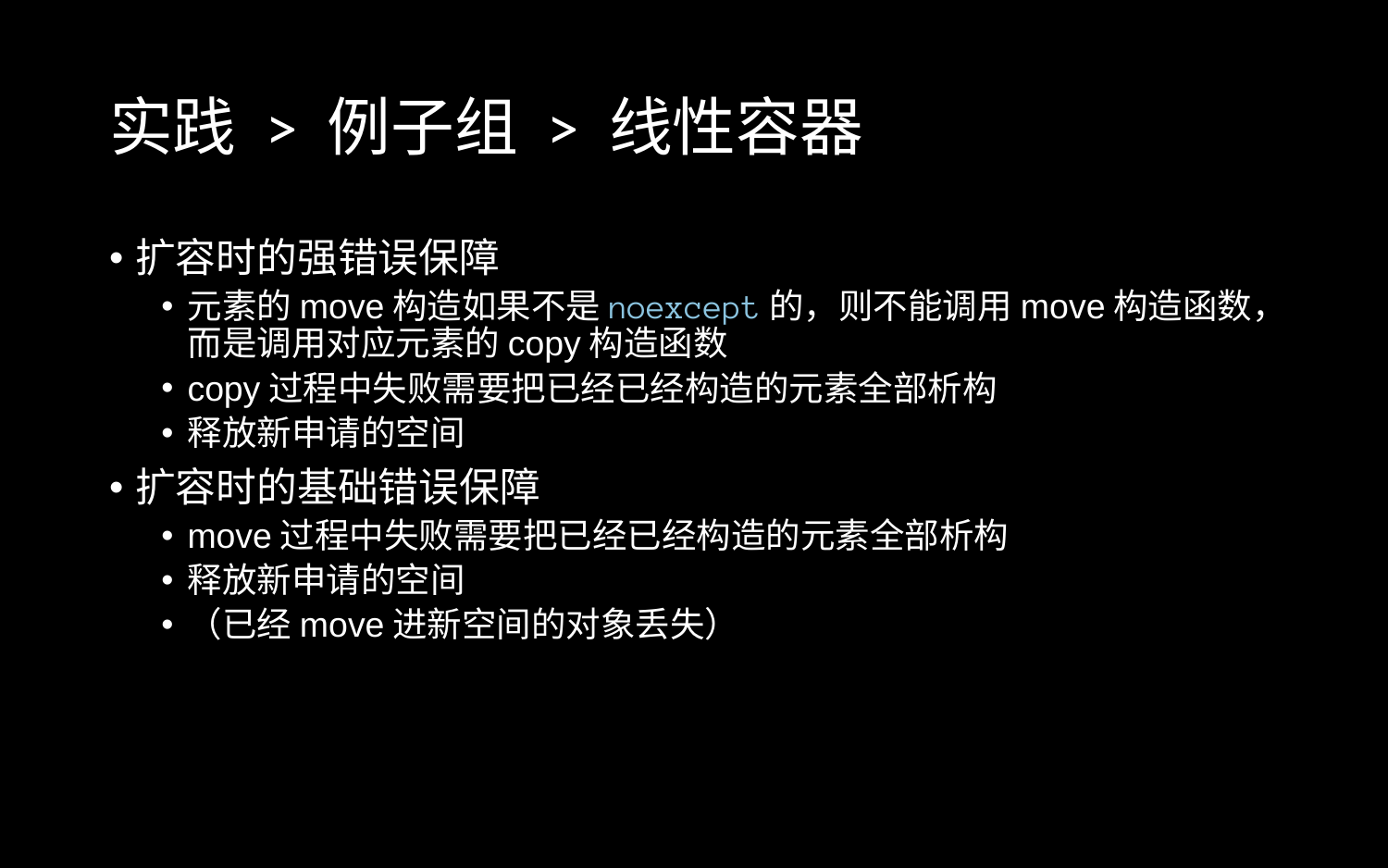

# 实践 > 例子组 > 线性容器
扩容时的强错误保障
元素的move构造如果不是noexcept的，则不能调用move构造函数，而是调用对应元素的copy构造函数
copy过程中失败需要把已经已经构造的元素全部析构
释放新申请的空间
扩容时的基础错误保障
move过程中失败需要把已经已经构造的元素全部析构
释放新申请的空间
（已经move进新空间的对象丢失）